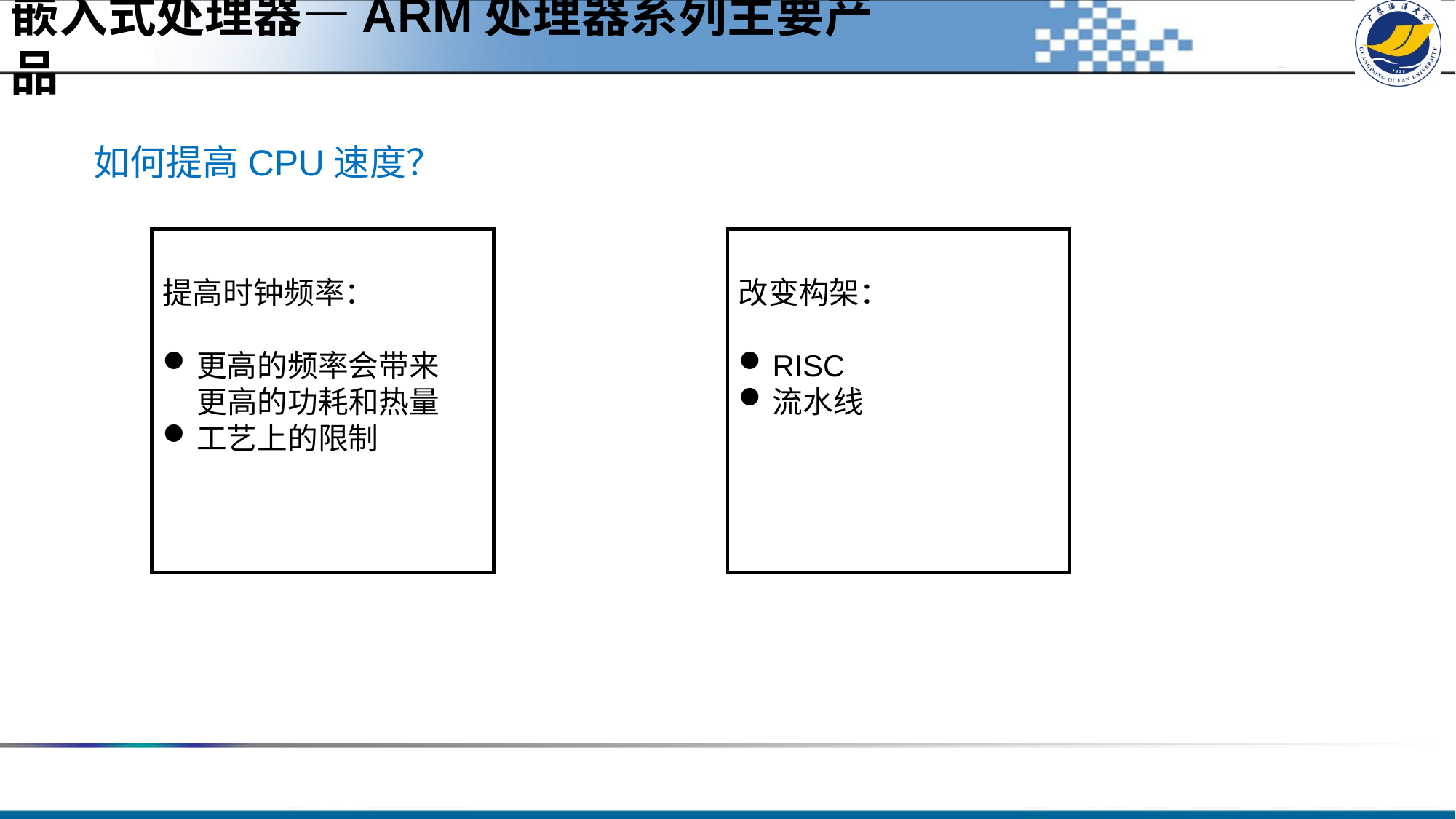

嵌入式处理器—ARM处理器系列主要产品
如何提高CPU速度？
提高时钟频率：

更高的频率会带来
    更高的功耗和热量
工艺上的限制

改变构架：

RISC
流水线

52